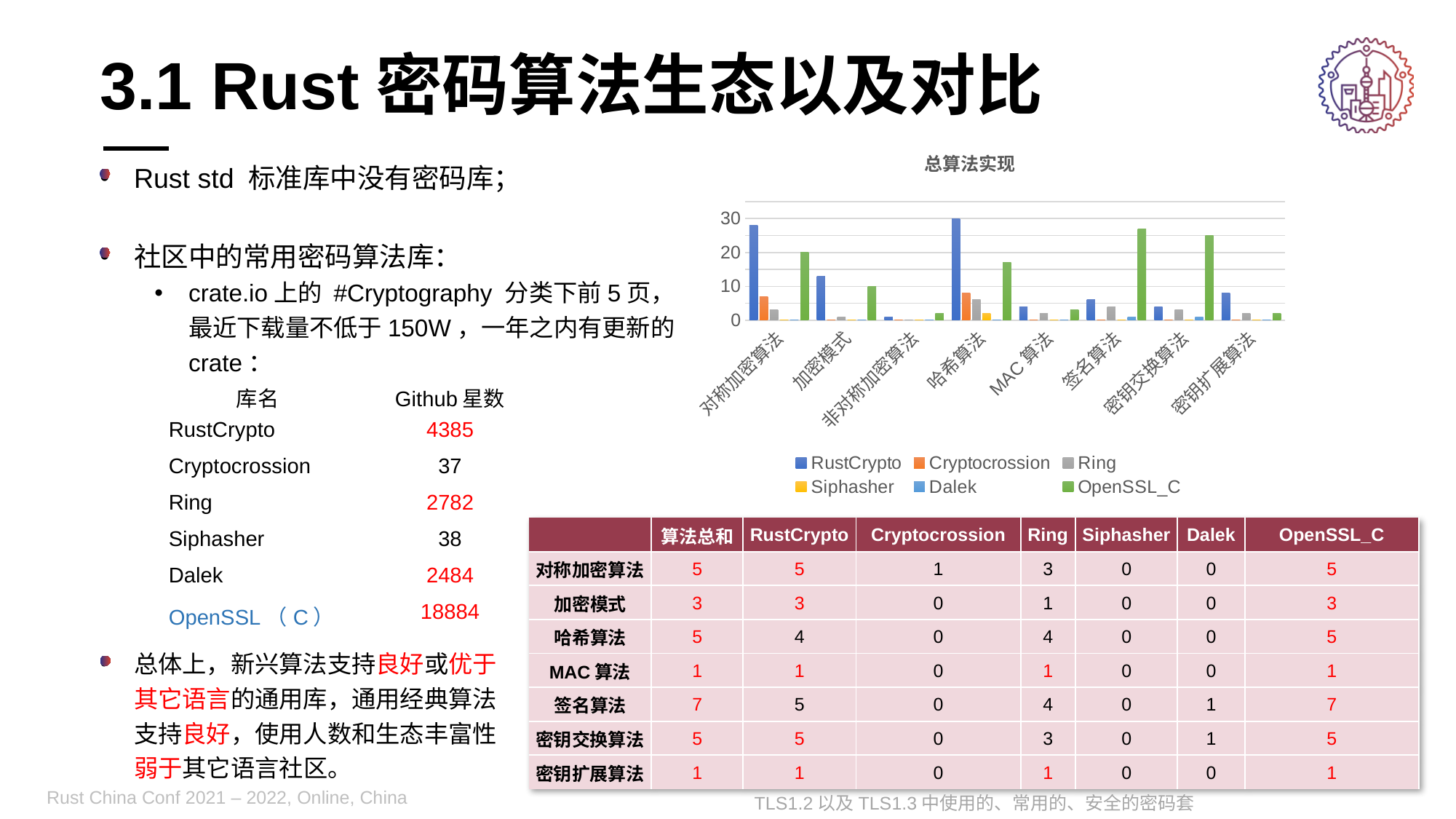

3.1 Rust密码算法生态以及对比

### Chart: 总算法实现

| Category | RustCrypto | Cryptocrossion | Ring | Siphasher | Dalek | OpenSSL_C |
|---|---|---|---|---|---|---|
| 对称加密算法 | 28.0 | 7.0 | 3.0 | 0.0 | 0.0 | 20.0 |
| 加密模式 | 13.0 | 0.0 | 1.0 | 0.0 | 0.0 | 10.0 |
| 非对称加密算法 | 1.0 | 0.0 | 0.0 | 0.0 | 0.0 | 2.0 |
| 哈希算法 | 30.0 | 8.0 | 6.0 | 2.0 | 0.0 | 17.0 |
| MAC算法 | 4.0 | 0.0 | 2.0 | 0.0 | 0.0 | 3.0 |
| 签名算法 | 6.0 | 0.0 | 4.0 | 0.0 | 1.0 | 27.0 |
| 密钥交换算法 | 4.0 | 0.0 | 3.0 | 0.0 | 1.0 | 25.0 |
| 密钥扩展算法 | 8.0 | 0.0 | 2.0 | 0.0 | 0.0 | 2.0 |
Rust std 标准库中没有密码库；

社区中的常用密码算法库：
crate.io上的 #Cryptography 分类下前5页，最近下载量不低于150W，一年之内有更新的crate：

| 库名 | Github星数 |
| --- | --- |
| RustCrypto | 4385 |
| Cryptocrossion | 37 |
| Ring | 2782 |
| Siphasher | 38 |
| Dalek | 2484 |
| OpenSSL（C） | 18884 |
|  | 算法总和 | RustCrypto | Cryptocrossion | Ring | Siphasher | Dalek | OpenSSL\_C |
| --- | --- | --- | --- | --- | --- | --- | --- |
| 对称加密算法 | 5 | 5 | 1 | 3 | 0 | 0 | 5 |
| 加密模式 | 3 | 3 | 0 | 1 | 0 | 0 | 3 |
| 哈希算法 | 5 | 4 | 0 | 4 | 0 | 0 | 5 |
| MAC算法 | 1 | 1 | 0 | 1 | 0 | 0 | 1 |
| 签名算法 | 7 | 5 | 0 | 4 | 0 | 1 | 7 |
| 密钥交换算法 | 5 | 5 | 0 | 3 | 0 | 1 | 5 |
| 密钥扩展算法 | 1 | 1 | 0 | 1 | 0 | 0 | 1 |
总体上，新兴算法支持良好或优于其它语言的通用库，通用经典算法支持良好，使用人数和生态丰富性弱于其它语言社区。

TLS1.2以及TLS1.3中使用的、常用的、安全的密码套